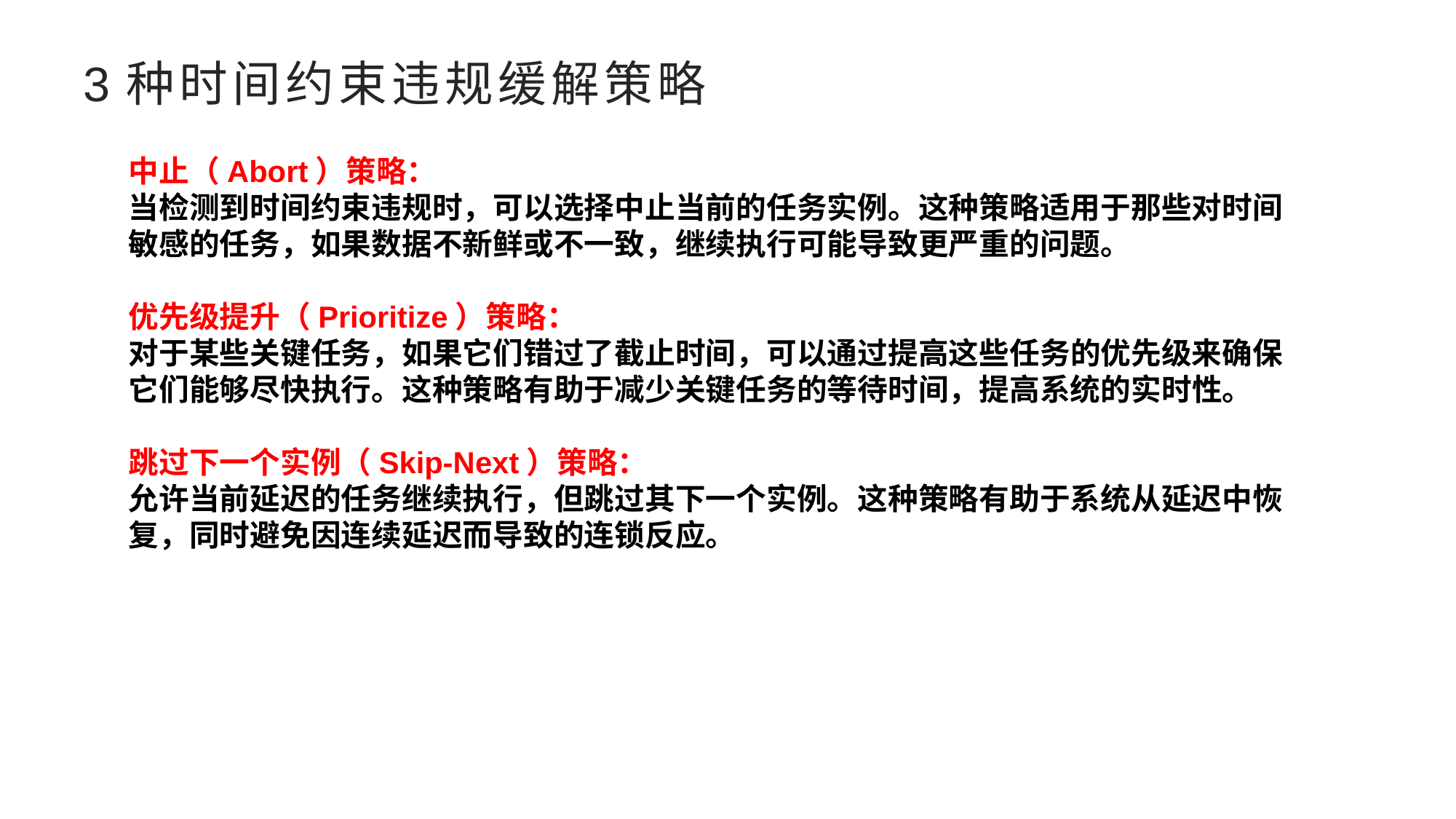

# 3种时间约束违规缓解策略
中止（Abort）策略：
当检测到时间约束违规时，可以选择中止当前的任务实例。这种策略适用于那些对时间敏感的任务，如果数据不新鲜或不一致，继续执行可能导致更严重的问题。

优先级提升（Prioritize）策略：
对于某些关键任务，如果它们错过了截止时间，可以通过提高这些任务的优先级来确保它们能够尽快执行。这种策略有助于减少关键任务的等待时间，提高系统的实时性。

跳过下一个实例（Skip-Next）策略：
允许当前延迟的任务继续执行，但跳过其下一个实例。这种策略有助于系统从延迟中恢复，同时避免因连续延迟而导致的连锁反应。